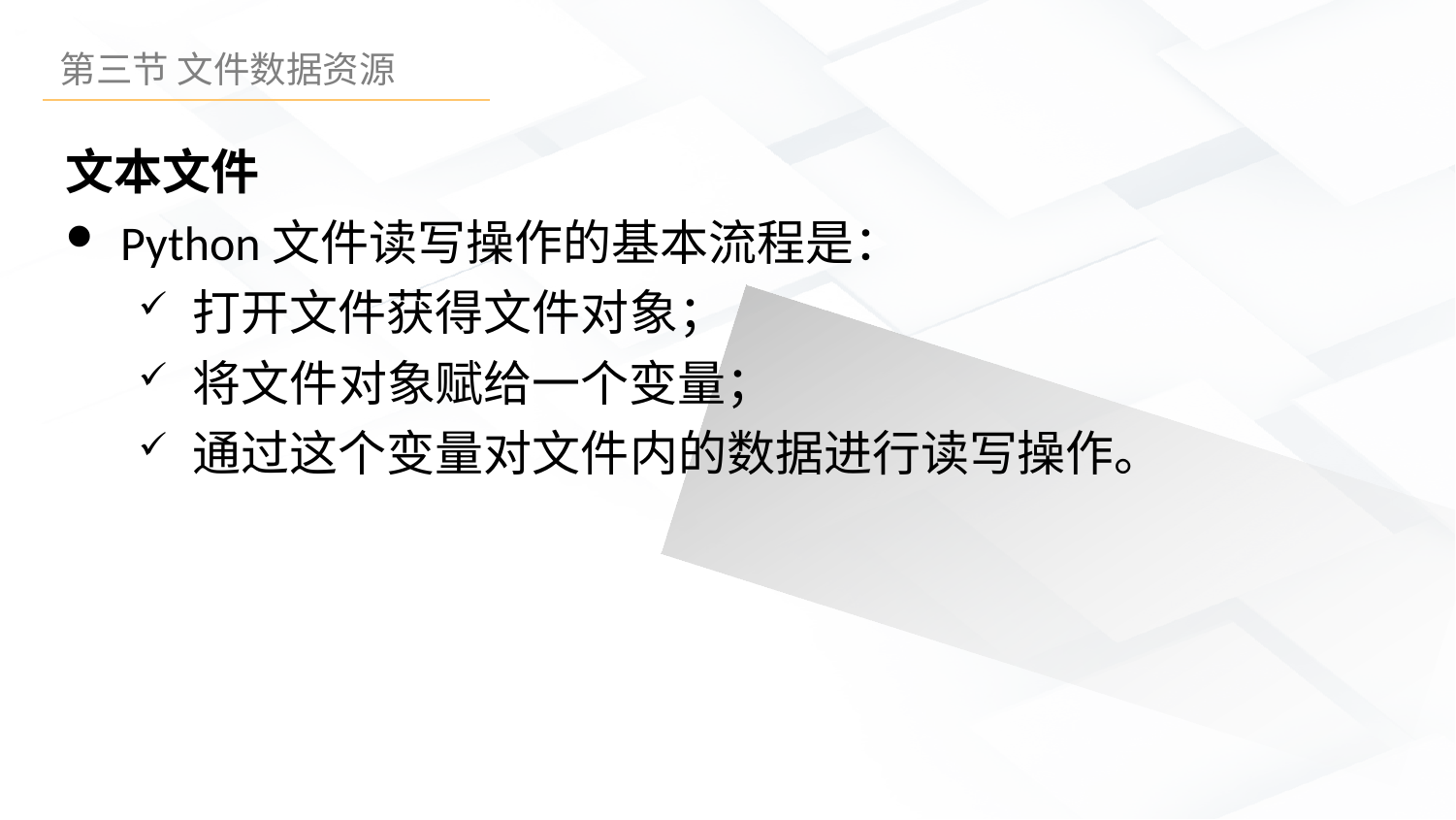

文本文件
Python文件读写操作的基本流程是：
打开文件获得文件对象；
将文件对象赋给一个变量；
通过这个变量对文件内的数据进行读写操作。